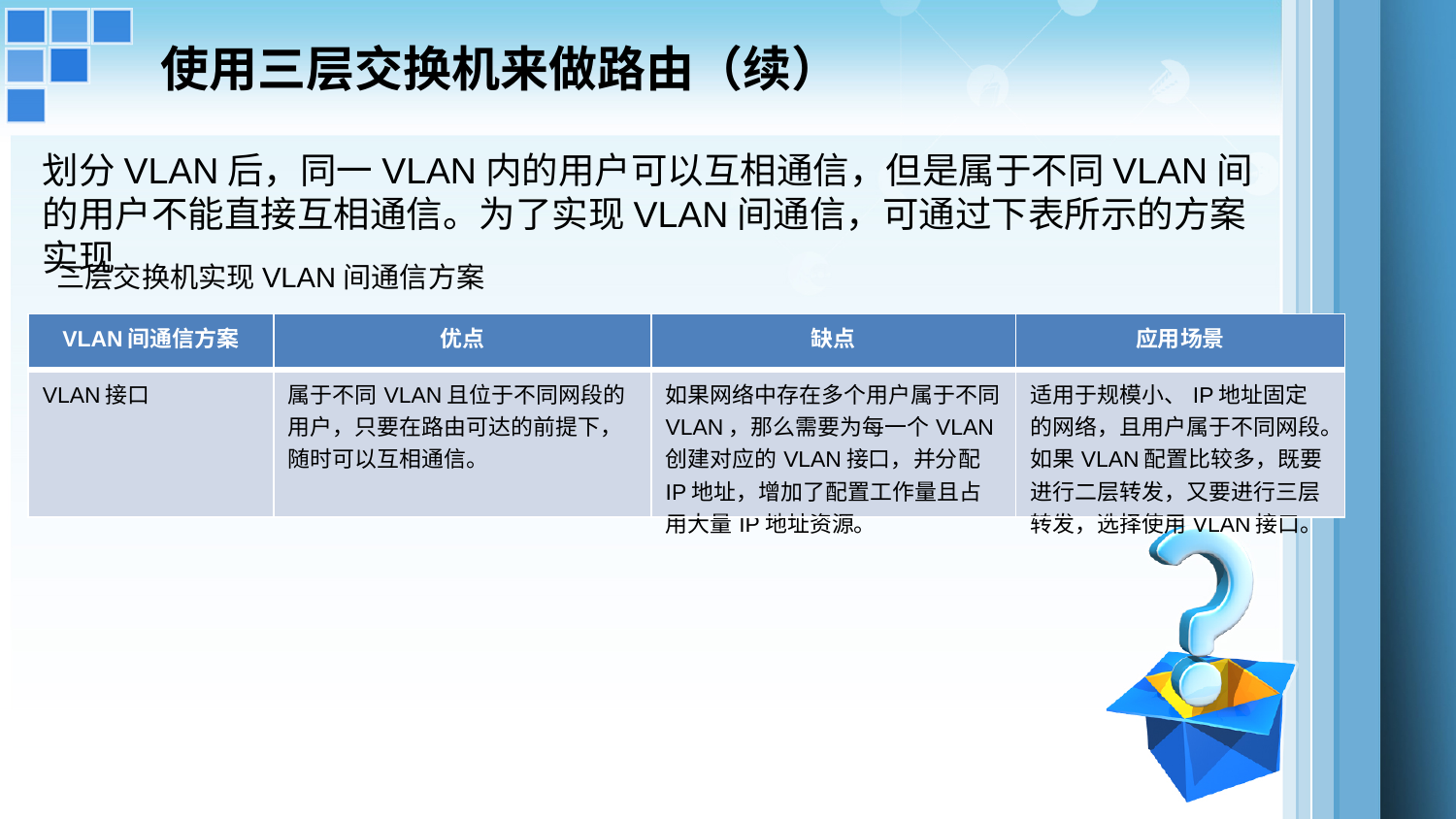

使用三层交换机来做路由（续）
划分VLAN后，同一VLAN内的用户可以互相通信，但是属于不同VLAN间的用户不能直接互相通信。为了实现VLAN间通信，可通过下表所示的方案实现
三层交换机实现VLAN间通信方案
| VLAN间通信方案 | 优点 | 缺点 | 应用场景 |
| --- | --- | --- | --- |
| VLAN接口 | 属于不同VLAN且位于不同网段的用户，只要在路由可达的前提下，随时可以互相通信。 | 如果网络中存在多个用户属于不同VLAN，那么需要为每一个VLAN创建对应的VLAN接口，并分配IP地址，增加了配置工作量且占用大量IP地址资源。 | 适用于规模小、IP地址固定的网络，且用户属于不同网段。如果VLAN配置比较多，既要进行二层转发，又要进行三层转发，选择使用VLAN接口。 |